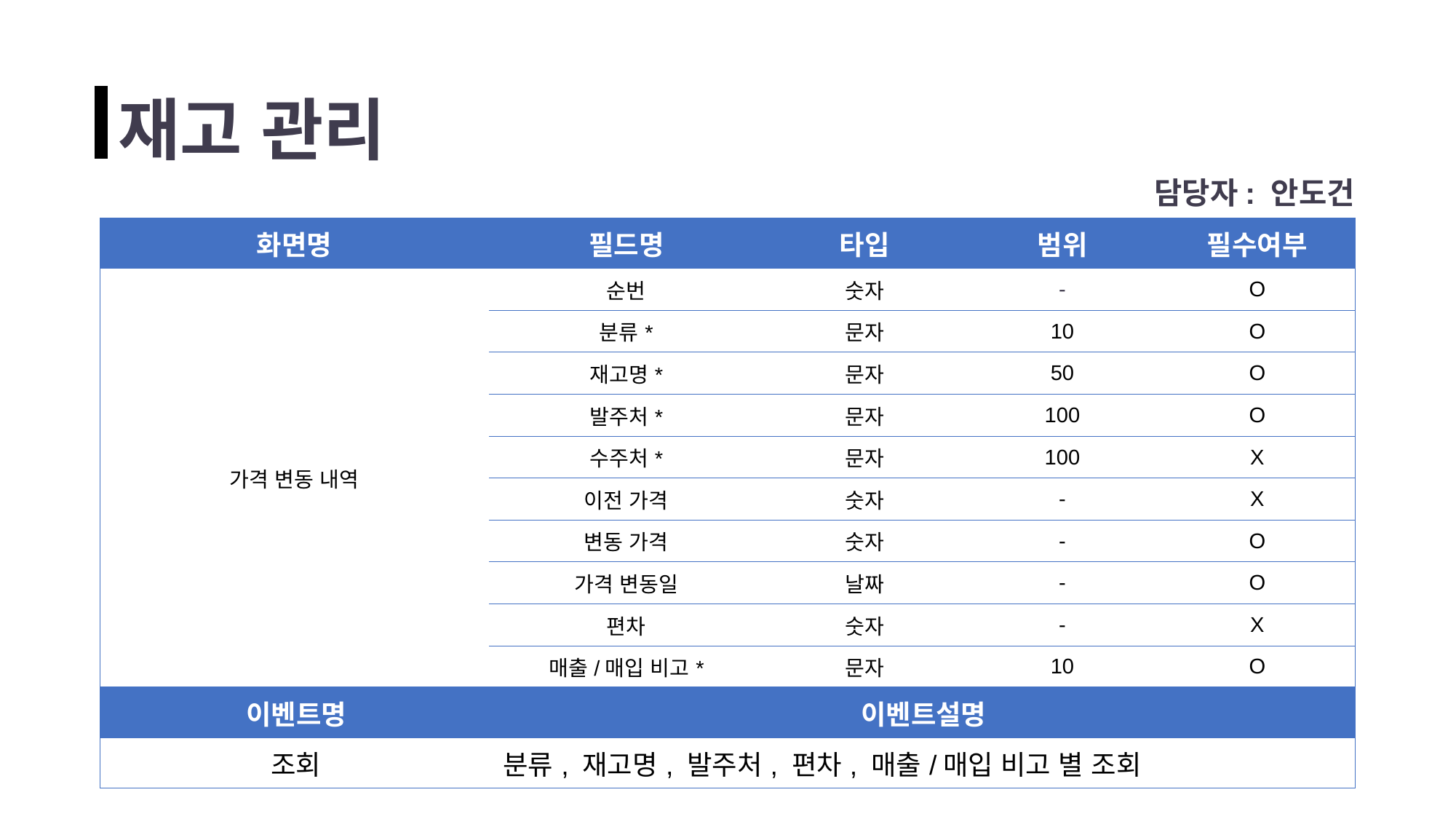

재고 관리

담당자: 안도건
| 화면명 | 필드명 | 타입 | 범위 | 필수여부 |
| --- | --- | --- | --- | --- |
| 가격 변동 내역 | 순번 | 숫자 | - | O |
|  | 분류\* | 문자 | 10 | O |
|  | 재고명\* | 문자 | 50 | O |
|  | 발주처\* | 문자 | 100 | O |
|  | 수주처\* | 문자 | 100 | X |
|  | 이전 가격 | 숫자 | - | X |
|  | 변동 가격 | 숫자 | - | O |
|  | 가격 변동일 | 날짜 | - | O |
|  | 편차 | 숫자 | - | X |
|  | 매출/매입 비고\* | 문자 | 10 | O |
| 이벤트명 | 이벤트설명 |
| --- | --- |
| 조회 | 분류, 재고명, 발주처, 편차, 매출/매입 비고 별 조회 |